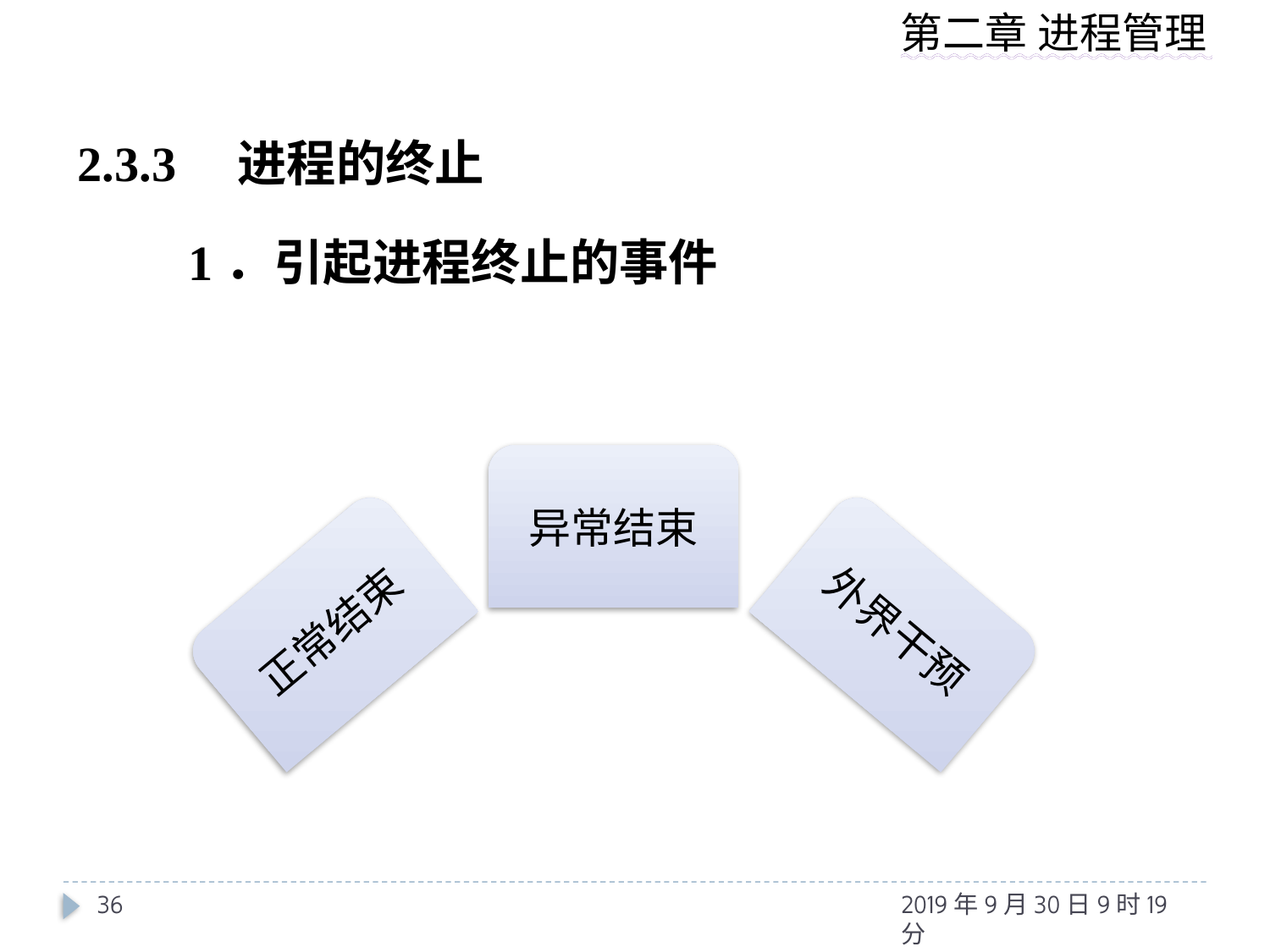

2.3.3　进程的终止
　　1．引起进程终止的事件

正常结束
异常结束
外界干预
36
2019年9月30日9时19分